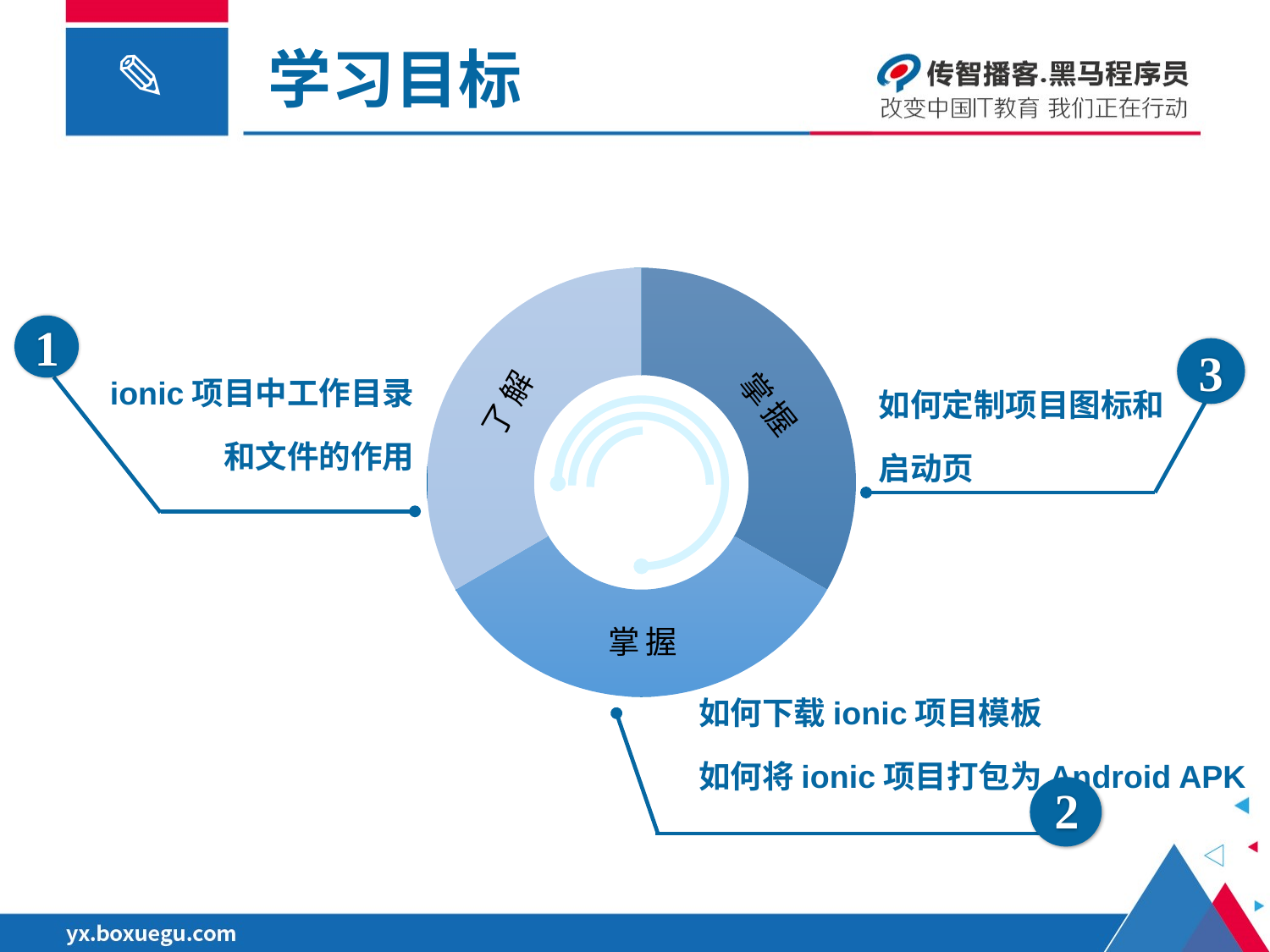

# 学习目标

### Chart

| Category | 销售额 |
|---|---|
| 掌握知识 | 3.333333333 |
| 理解知识 | 3.333333333 |
| 了解知识 | 3.333333333 |
了解
掌握
掌握
ionic项目中工作目录
和文件的作用
1

了解
掌握
熟悉
3

如何定制项目图标和
启动页

如何下载ionic项目模板
如何将ionic项目打包为Android APK
2